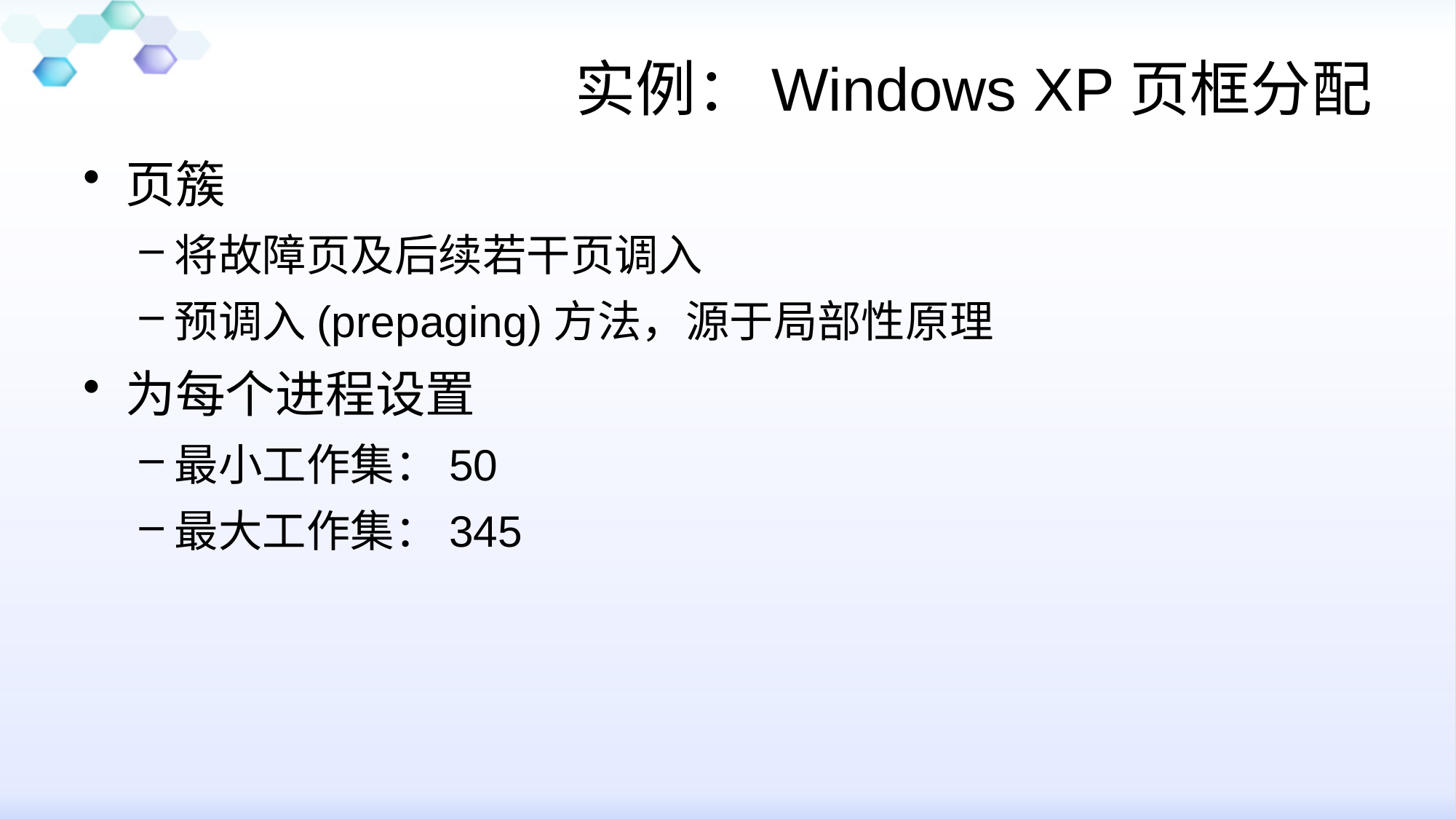

# 实例：Windows XP页框分配
页簇
将故障页及后续若干页调入
预调入(prepaging)方法，源于局部性原理
为每个进程设置
最小工作集：50
最大工作集：345